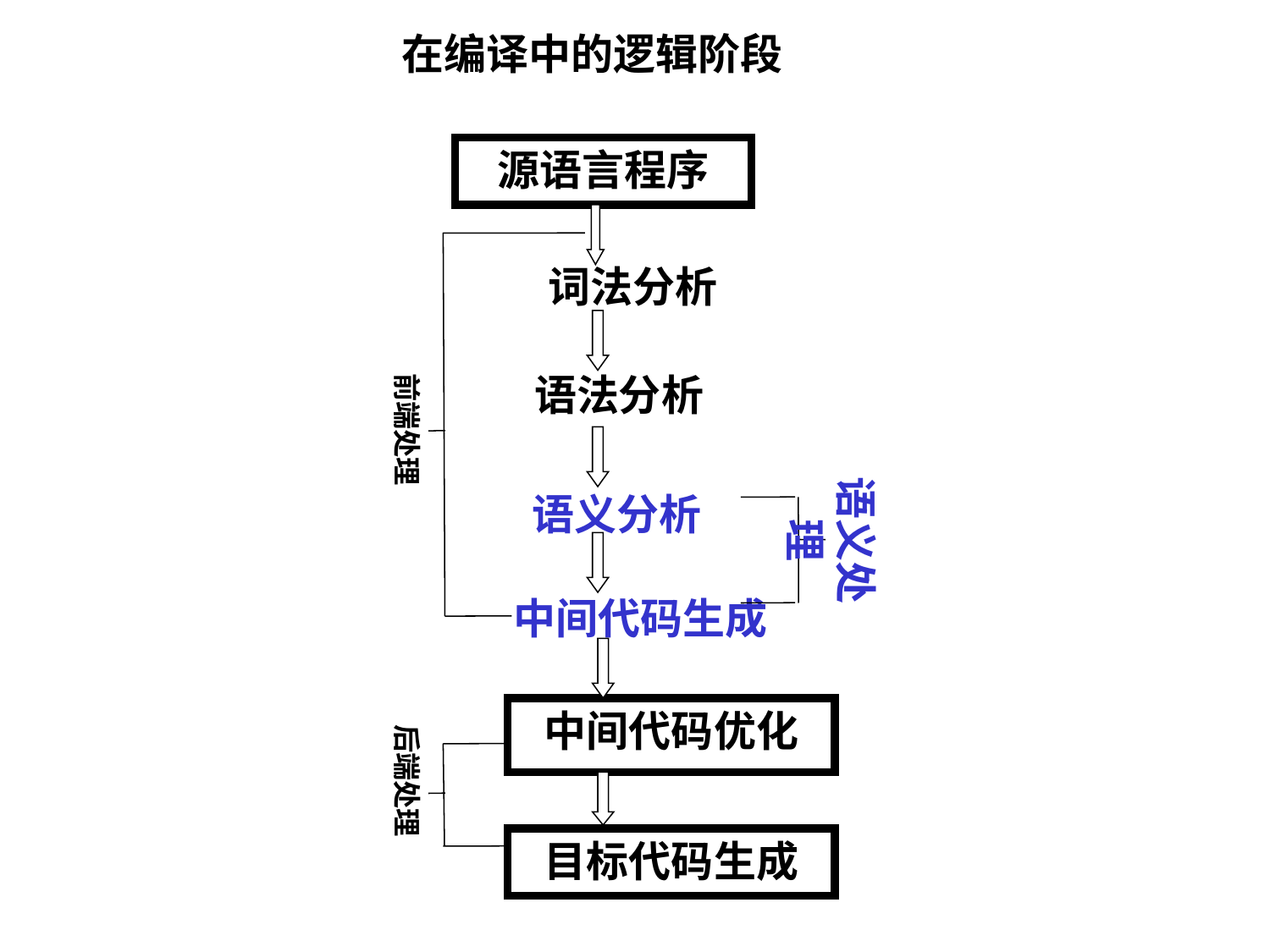

在编译中的逻辑阶段

源语言程序

词法分析

前端处理

语法分析

语义处理

语义分析

中间代码生成

中间代码优化
后端处理

目标代码生成